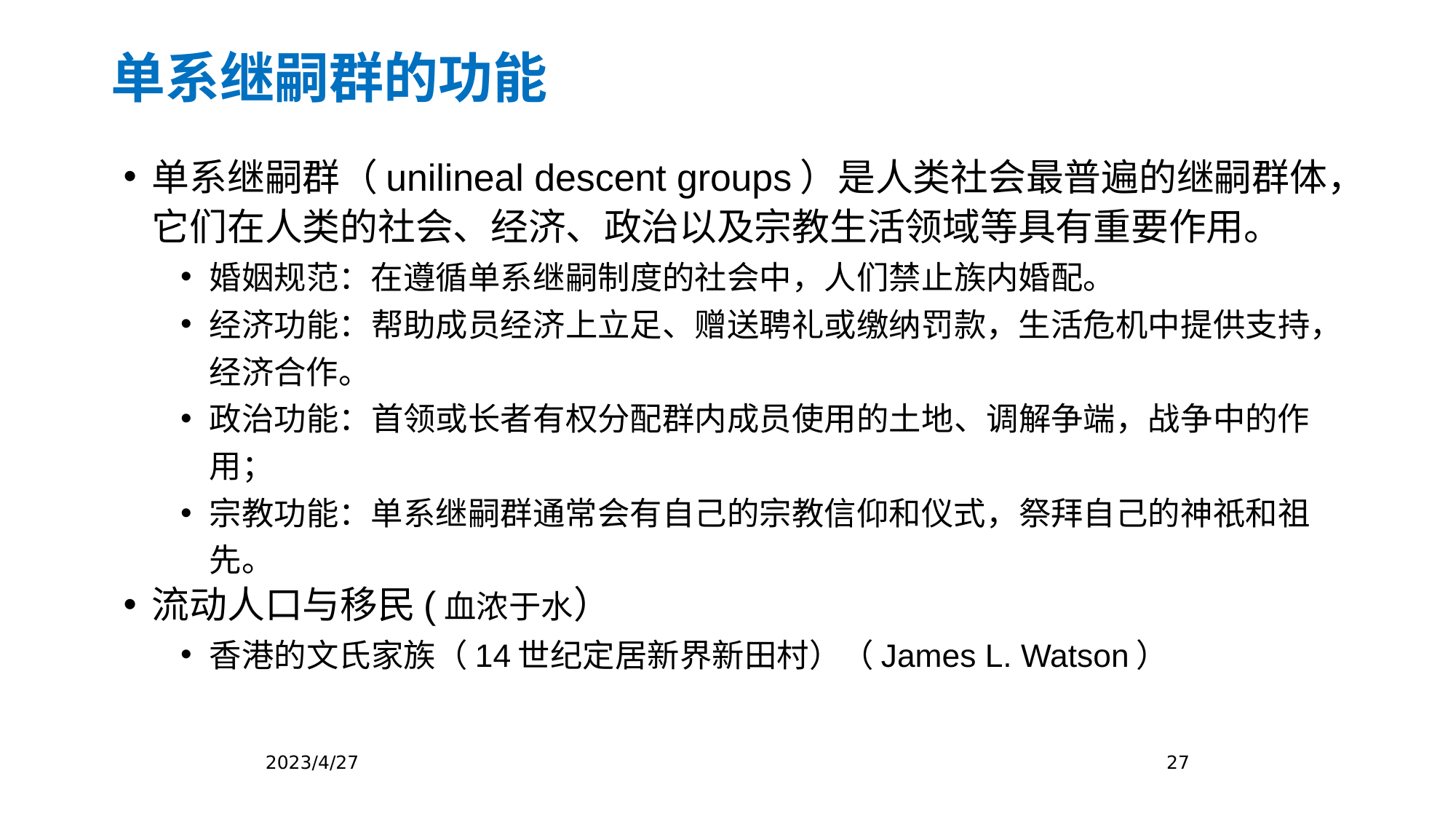

单系继嗣群的功能
单系继嗣群（unilineal descent groups）是人类社会最普遍的继嗣群体，它们在人类的社会、经济、政治以及宗教生活领域等具有重要作用。
婚姻规范：在遵循单系继嗣制度的社会中，人们禁止族内婚配。
经济功能：帮助成员经济上立足、赠送聘礼或缴纳罚款，生活危机中提供支持，经济合作。
政治功能：首领或长者有权分配群内成员使用的土地、调解争端，战争中的作用；
宗教功能：单系继嗣群通常会有自己的宗教信仰和仪式，祭拜自己的神祇和祖先。
流动人口与移民(血浓于水）
香港的文氏家族（14世纪定居新界新田村）（James L. Watson）
2023/4/27
27